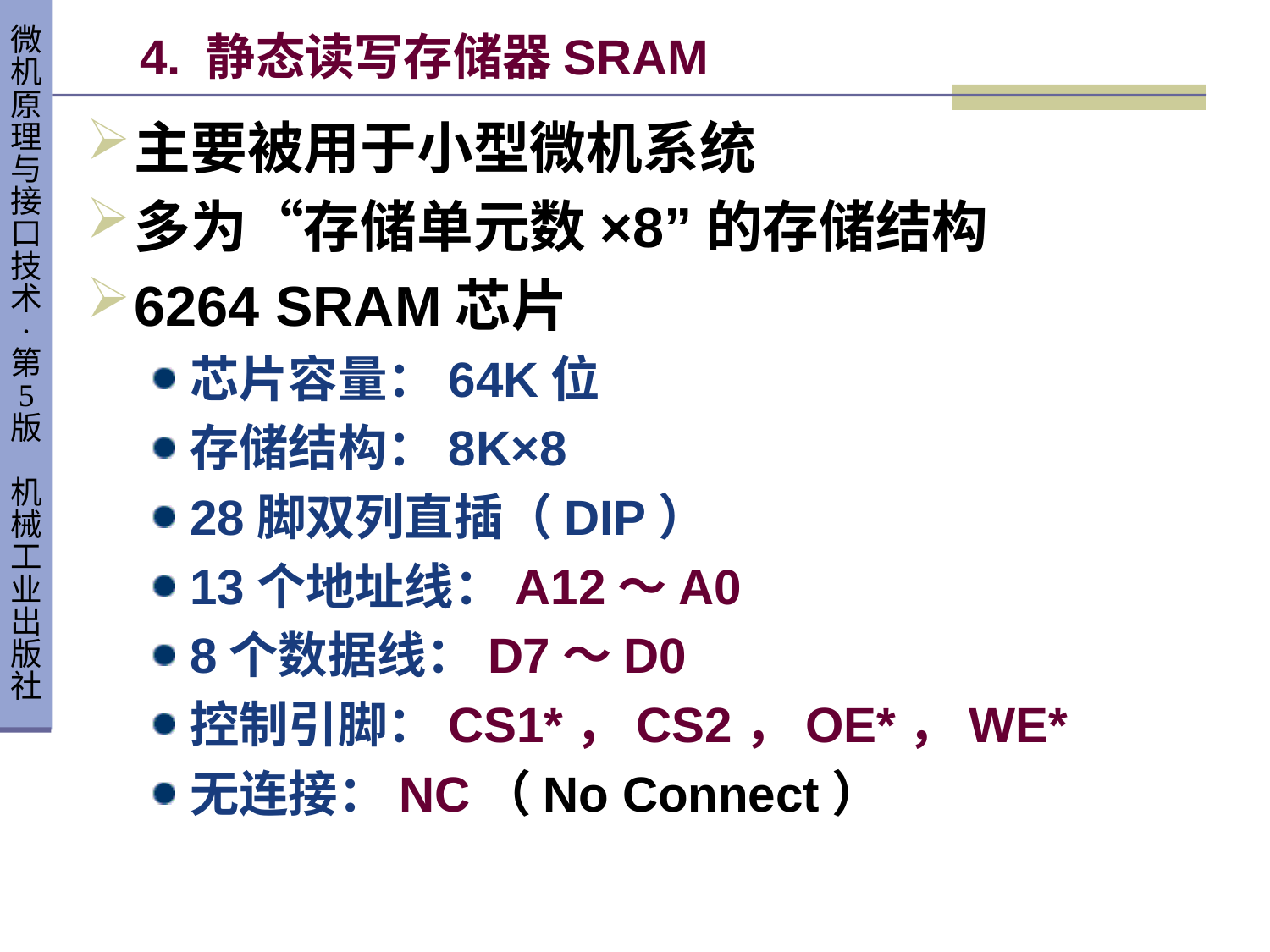

# 4. 静态读写存储器SRAM
主要被用于小型微机系统
多为“存储单元数×8”的存储结构
6264 SRAM芯片
芯片容量：64K位
存储结构：8K×8
28脚双列直插（DIP）
13个地址线：A12～A0
8个数据线：D7～D0
控制引脚：CS1*，CS2，OE*，WE*
无连接：NC（No Connect）